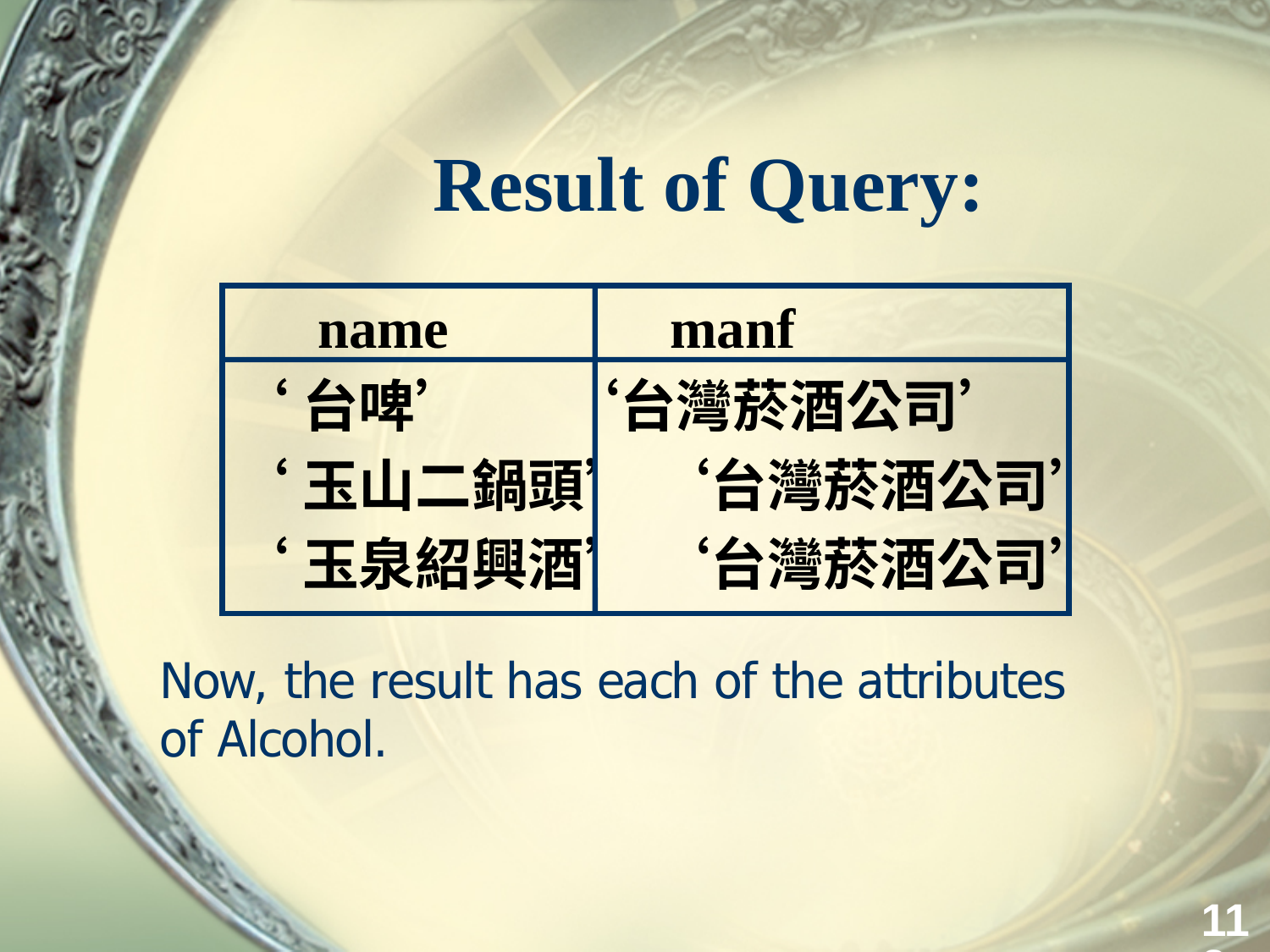

# Result of Query:
		      name		    manf
		‘台啤’	      ‘台灣菸酒公司’
		‘玉山二鍋頭’ ‘台灣菸酒公司’
		‘玉泉紹興酒’ ‘台灣菸酒公司’

Now, the result has each of the attributes
of Alcohol.
112